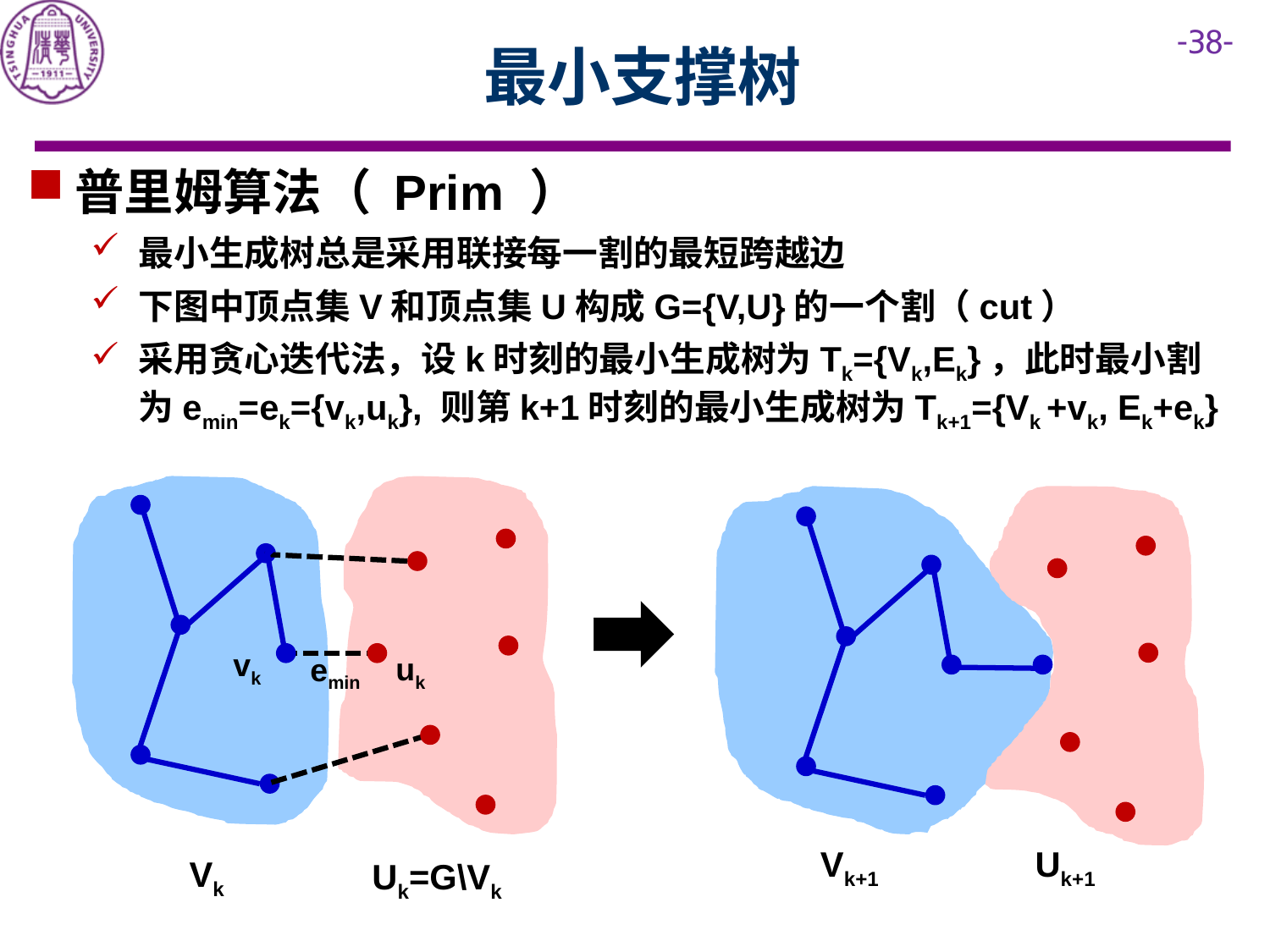

# 最小支撑树
普里姆算法（ Prim ）
最小生成树总是采用联接每一割的最短跨越边
下图中顶点集V和顶点集U构成G={V,U}的一个割（cut）
采用贪心迭代法，设k时刻的最小生成树为Tk={Vk,Ek}，此时最小割为emin=ek={vk,uk}, 则第k+1时刻的最小生成树为Tk+1={Vk +vk, Ek+ek}

vk

uk
emin

Vk+1
Uk+1
Vk
Uk=G\Vk